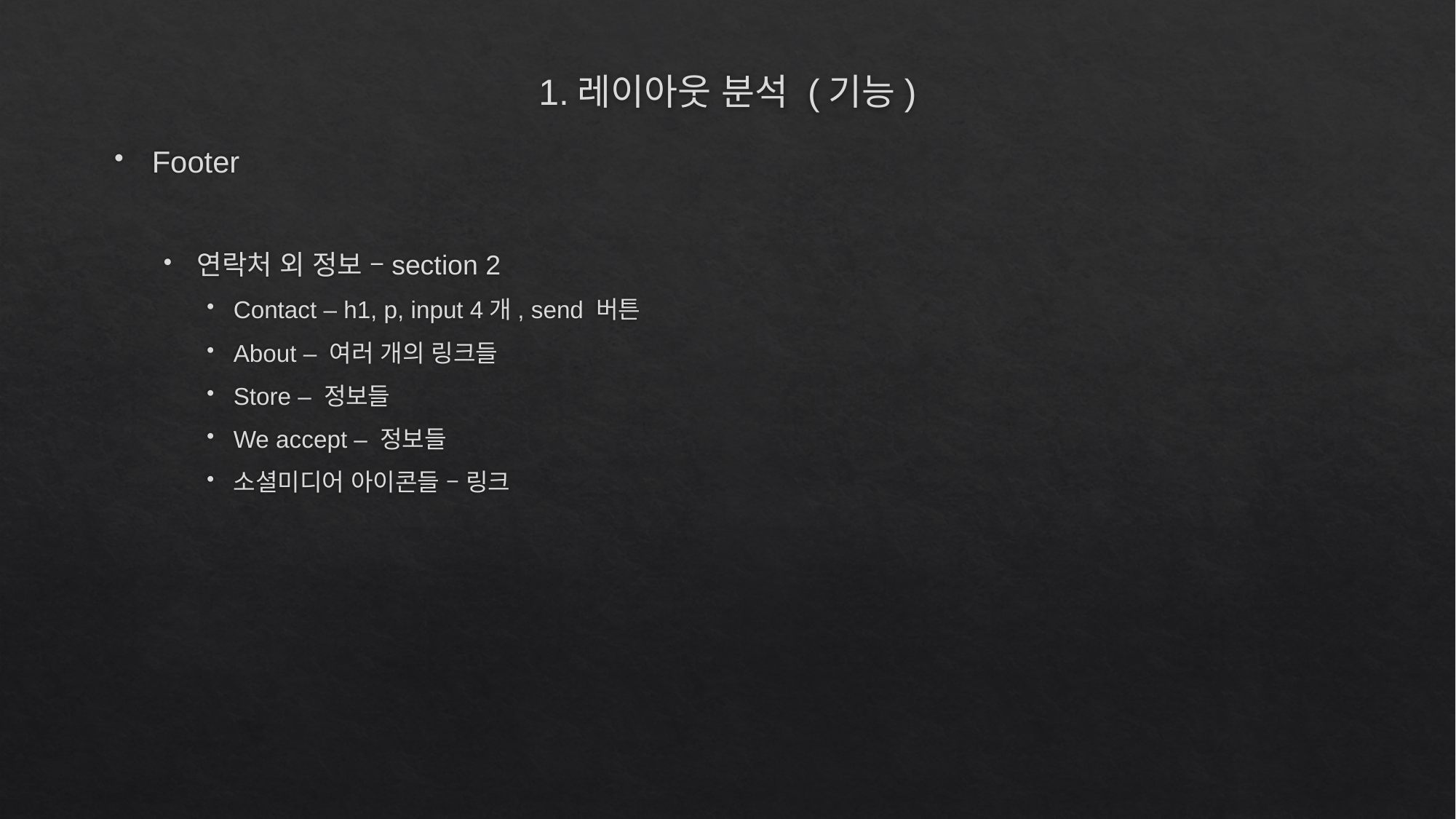

# 1.레이아웃 분석 (기능)
Footer

연락처 외 정보 –section 2
Contact – h1, p, input 4개, send 버튼
About – 여러 개의 링크들
Store – 정보들
We accept – 정보들
소셜미디어 아이콘들 – 링크